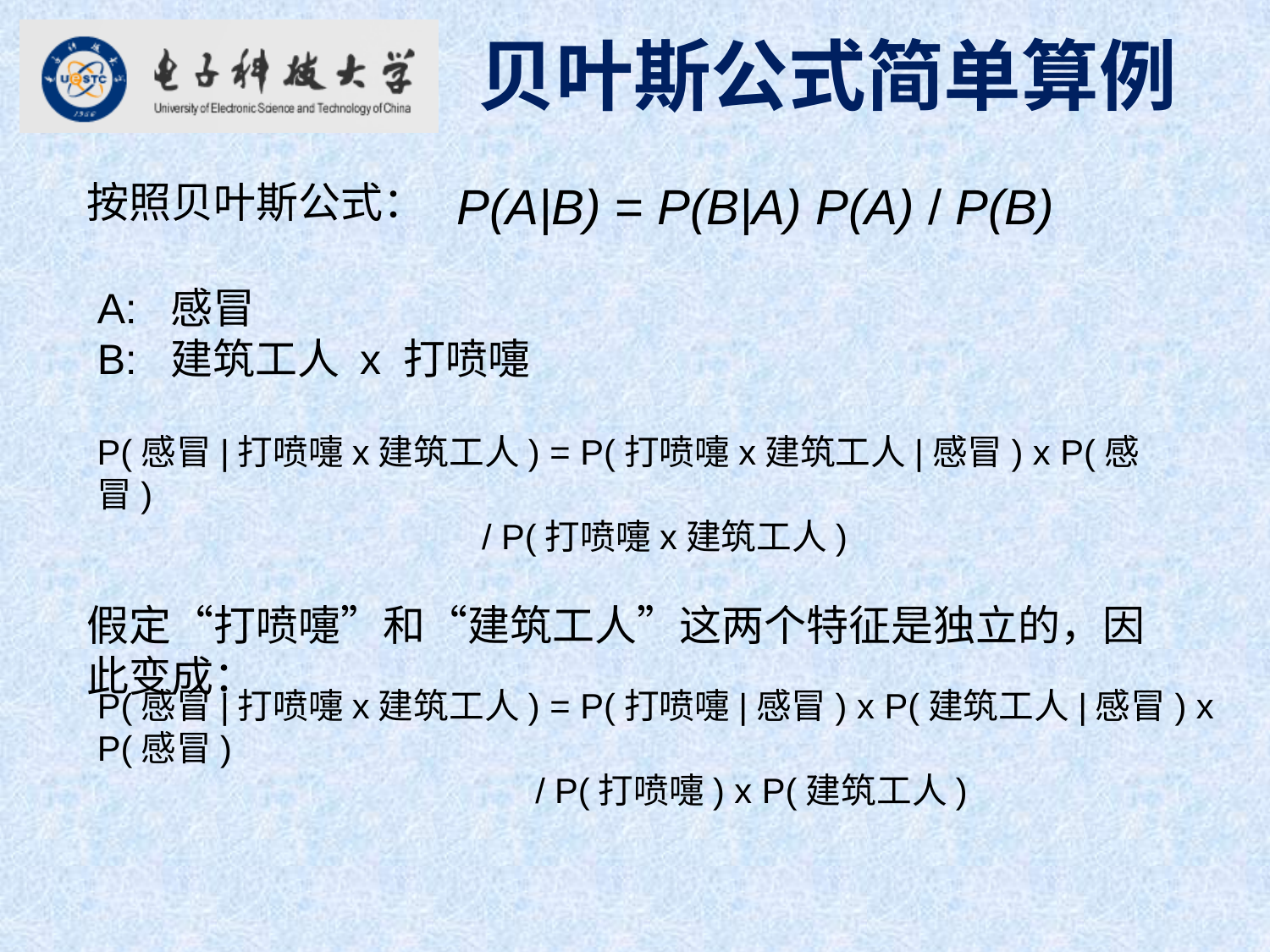

贝叶斯公式简单算例
按照贝叶斯公式：
P(A|B) = P(B|A) P(A) / P(B)
A:  感冒
B:  建筑工人 x 打喷嚏
P(感冒|打喷嚏x建筑工人) = P(打喷嚏x建筑工人|感冒) x P(感冒) 
　　　　                              / P(打喷嚏x建筑工人)
假定“打喷嚏”和“建筑工人”这两个特征是独立的，因此变成：
P(感冒|打喷嚏x建筑工人) = P(打喷嚏|感冒) x P(建筑工人|感冒) x P(感冒)
                                             / P(打喷嚏) x P(建筑工人)